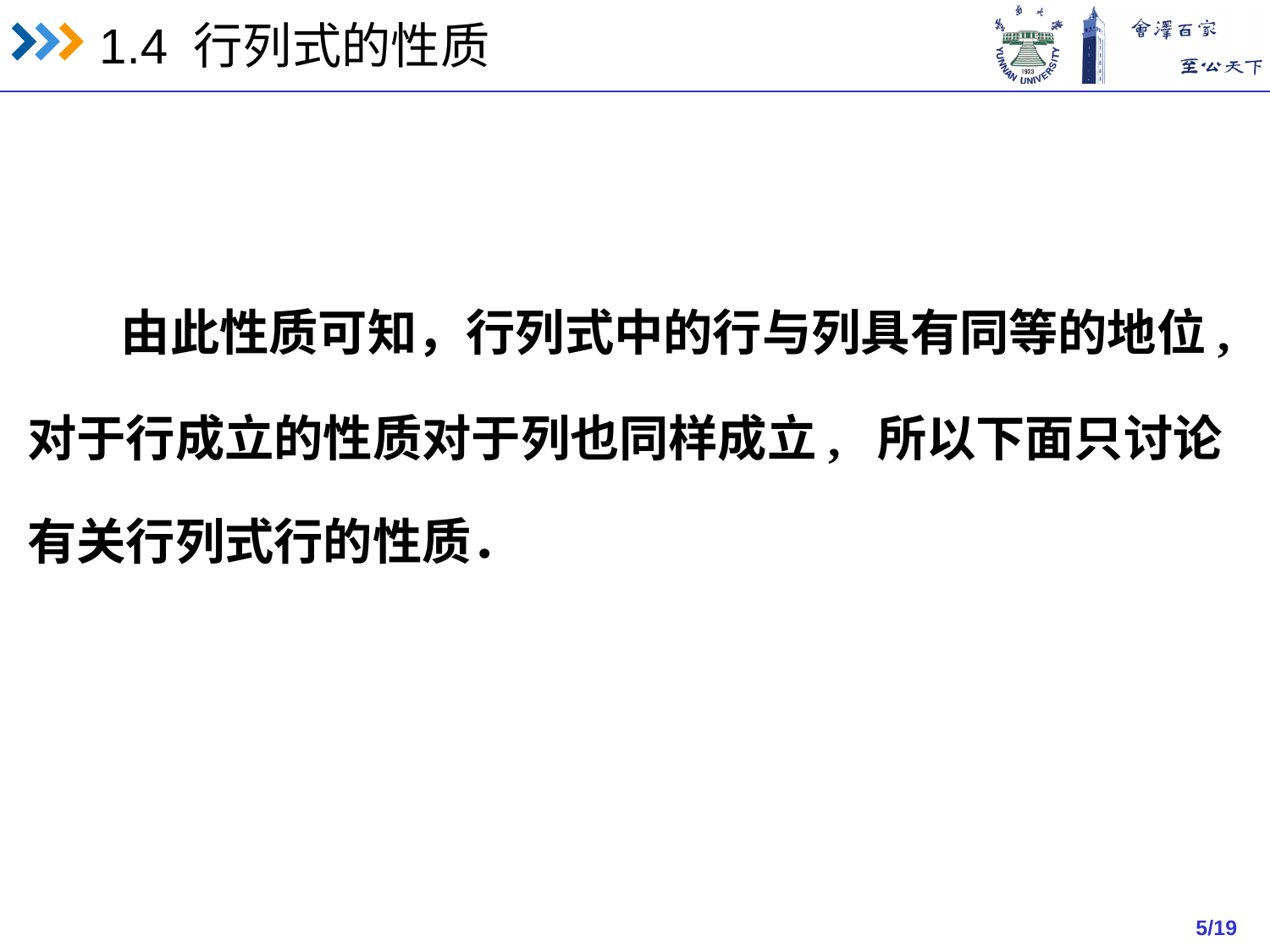

由此性质可知，行列式中的行与列具有同等的地位,
对于行成立的性质对于列也同样成立,  所以下面只讨论
有关行列式行的性质．